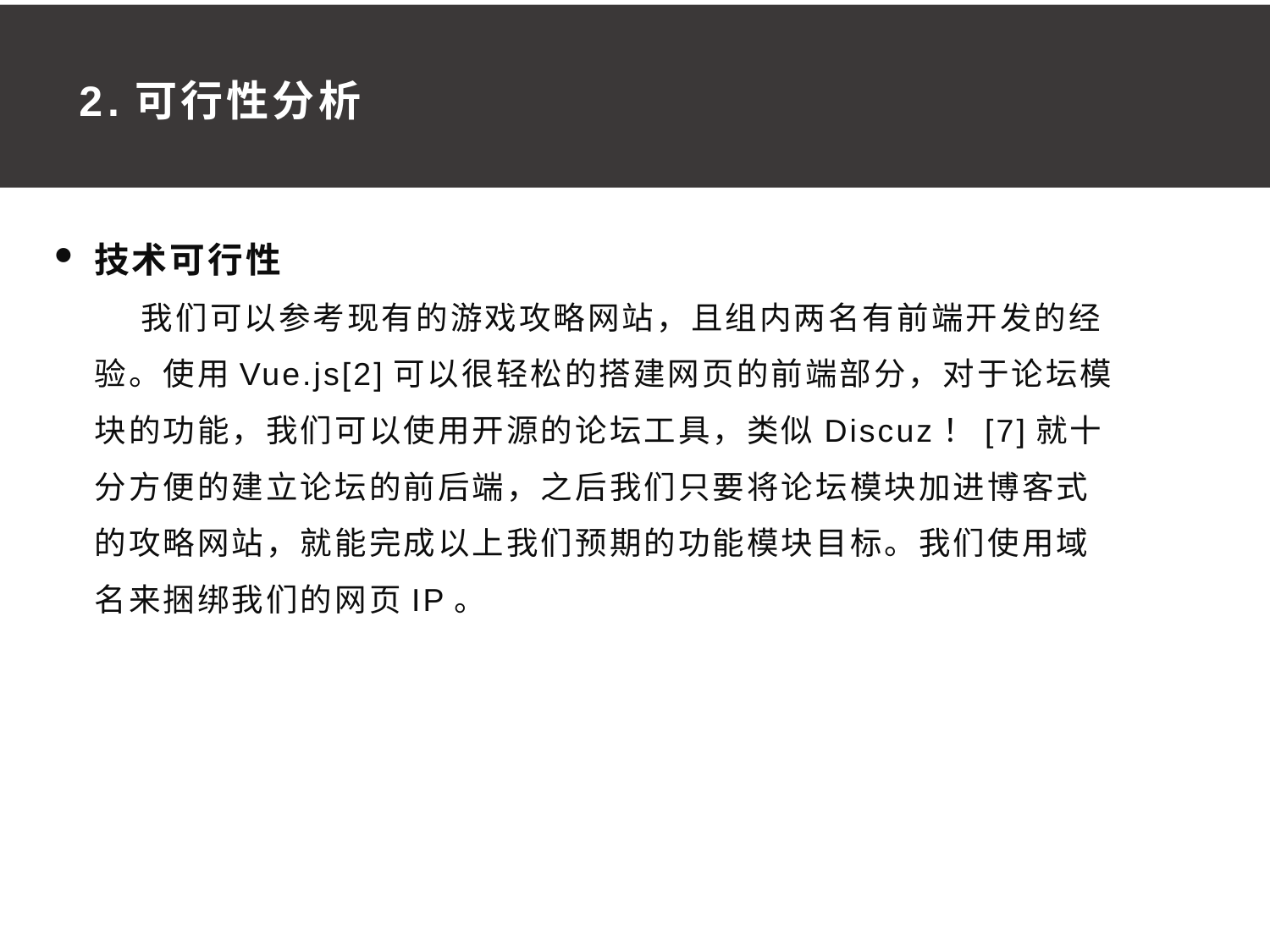

2.可行性分析
技术可行性
    我们可以参考现有的游戏攻略网站，且组内两名有前端开发的经验。使用Vue.js[2]可以很轻松的搭建网页的前端部分，对于论坛模块的功能，我们可以使用开源的论坛工具，类似Discuz！[7]就十分方便的建立论坛的前后端，之后我们只要将论坛模块加进博客式的攻略网站，就能完成以上我们预期的功能模块目标。我们使用域名来捆绑我们的网页IP。